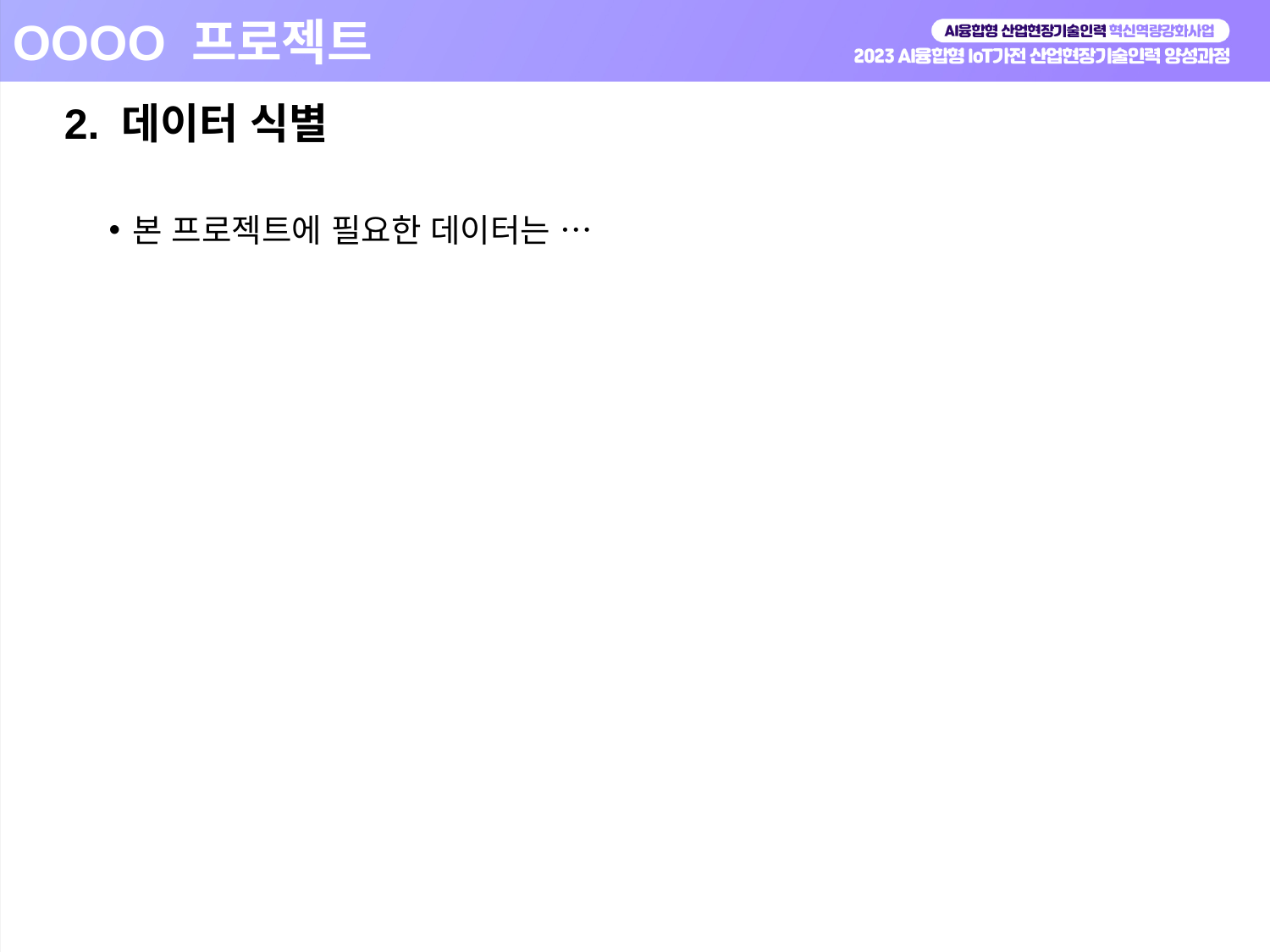

OOOO 프로젝트
2. 데이터 식별
본 프로젝트에 필요한 데이터는 …